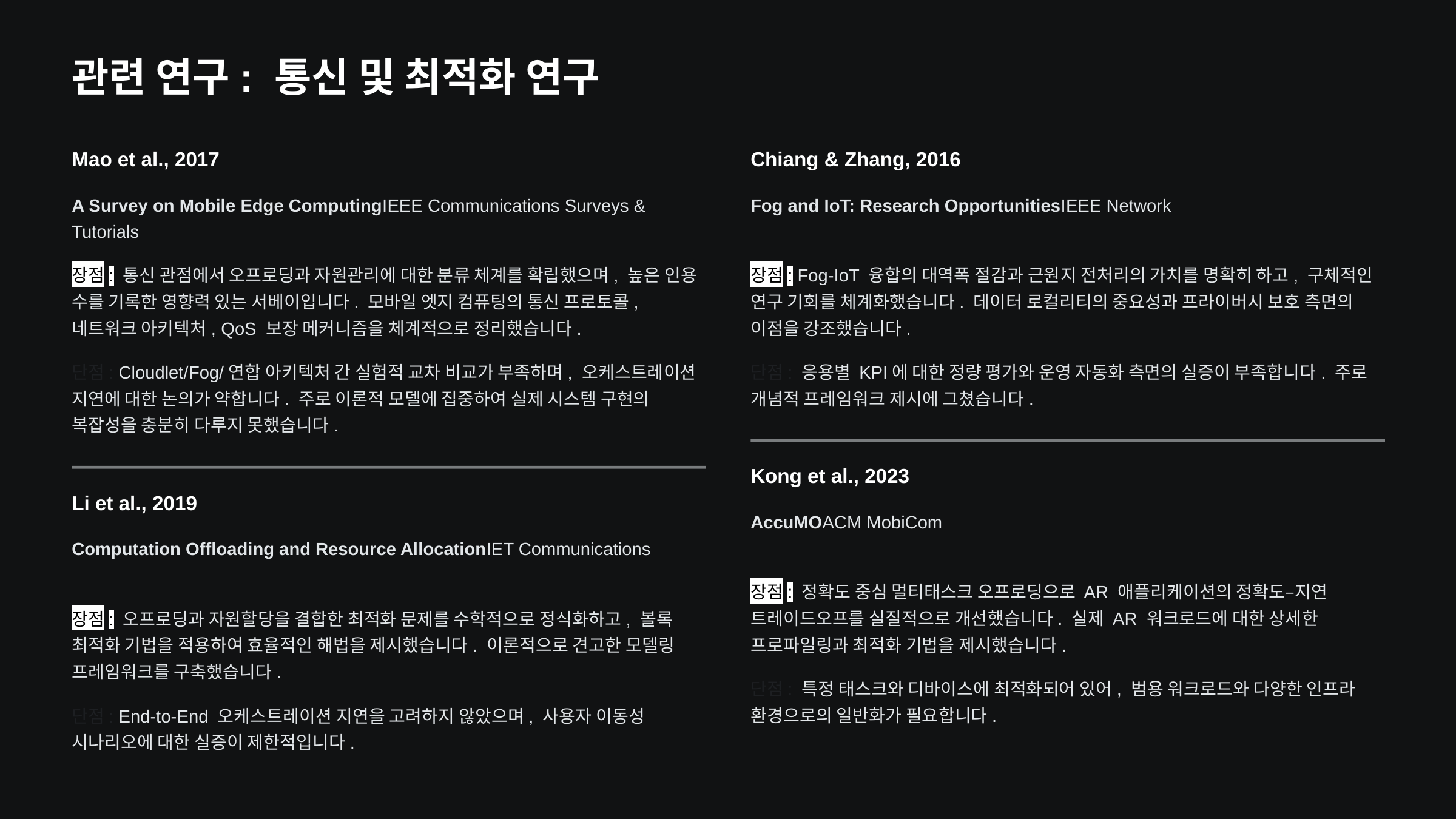

관련 연구: 통신 및 최적화 연구
Mao et al., 2017
Chiang & Zhang, 2016
A Survey on Mobile Edge ComputingIEEE Communications Surveys & Tutorials
Fog and IoT: Research OpportunitiesIEEE Network
장점: 통신 관점에서 오프로딩과 자원관리에 대한 분류 체계를 확립했으며, 높은 인용 수를 기록한 영향력 있는 서베이입니다. 모바일 엣지 컴퓨팅의 통신 프로토콜, 네트워크 아키텍처, QoS 보장 메커니즘을 체계적으로 정리했습니다.
장점: Fog-IoT 융합의 대역폭 절감과 근원지 전처리의 가치를 명확히 하고, 구체적인 연구 기회를 체계화했습니다. 데이터 로컬리티의 중요성과 프라이버시 보호 측면의 이점을 강조했습니다.
단점: Cloudlet/Fog/연합 아키텍처 간 실험적 교차 비교가 부족하며, 오케스트레이션 지연에 대한 논의가 약합니다. 주로 이론적 모델에 집중하여 실제 시스템 구현의 복잡성을 충분히 다루지 못했습니다.
단점: 응용별 KPI에 대한 정량 평가와 운영 자동화 측면의 실증이 부족합니다. 주로 개념적 프레임워크 제시에 그쳤습니다.

Kong et al., 2023

Li et al., 2019
AccuMOACM MobiCom
Computation Offloading and Resource AllocationIET Communications
장점: 정확도 중심 멀티태스크 오프로딩으로 AR 애플리케이션의 정확도–지연 트레이드오프를 실질적으로 개선했습니다. 실제 AR 워크로드에 대한 상세한 프로파일링과 최적화 기법을 제시했습니다.
장점: 오프로딩과 자원할당을 결합한 최적화 문제를 수학적으로 정식화하고, 볼록 최적화 기법을 적용하여 효율적인 해법을 제시했습니다. 이론적으로 견고한 모델링 프레임워크를 구축했습니다.
단점: 특정 태스크와 디바이스에 최적화되어 있어, 범용 워크로드와 다양한 인프라 환경으로의 일반화가 필요합니다.
단점: End-to-End 오케스트레이션 지연을 고려하지 않았으며, 사용자 이동성 시나리오에 대한 실증이 제한적입니다.